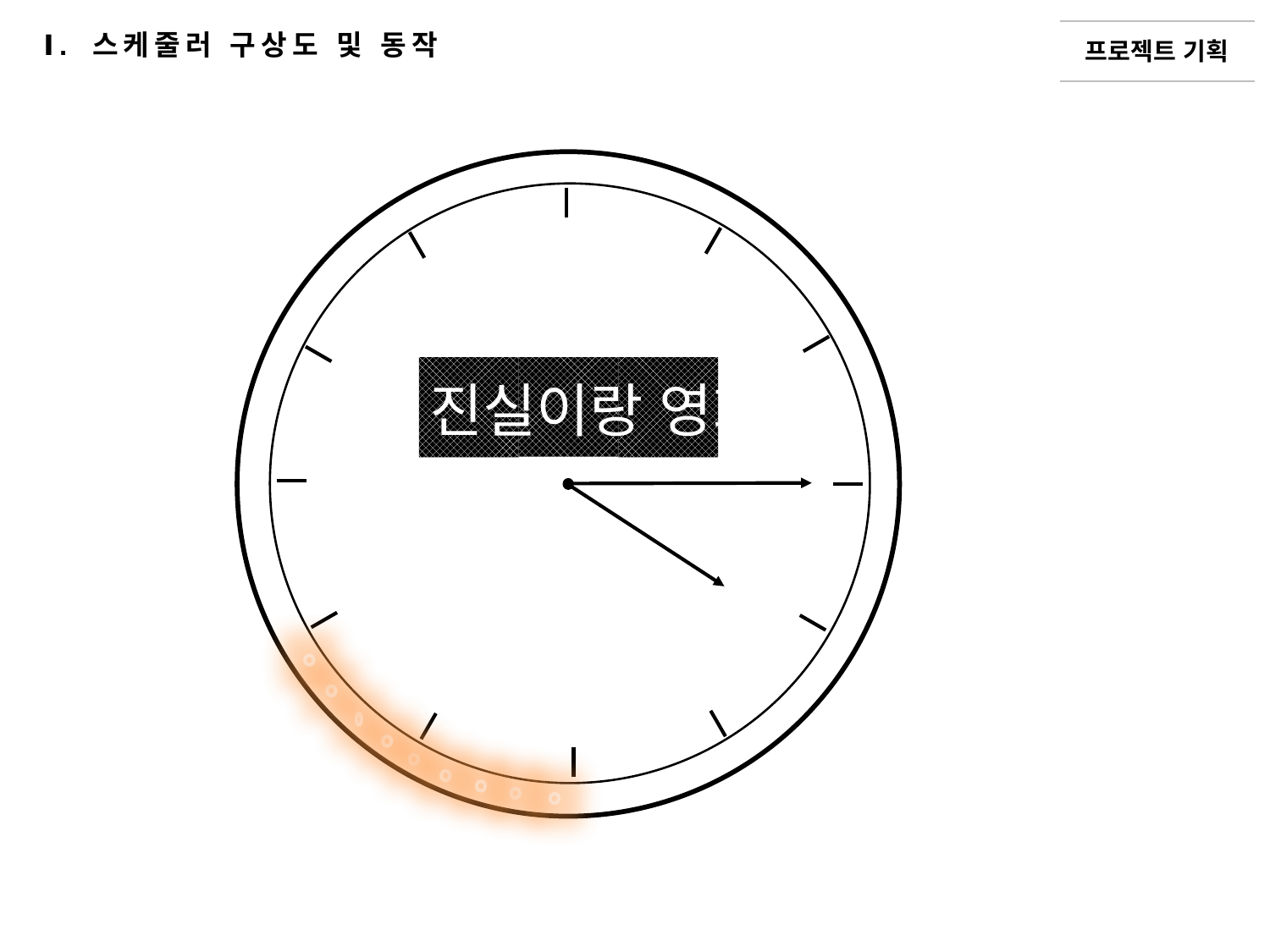

프로젝트 기획
Ⅰ. 스케줄러 구상도 및 동작

진실이랑 영화약속(6~8)